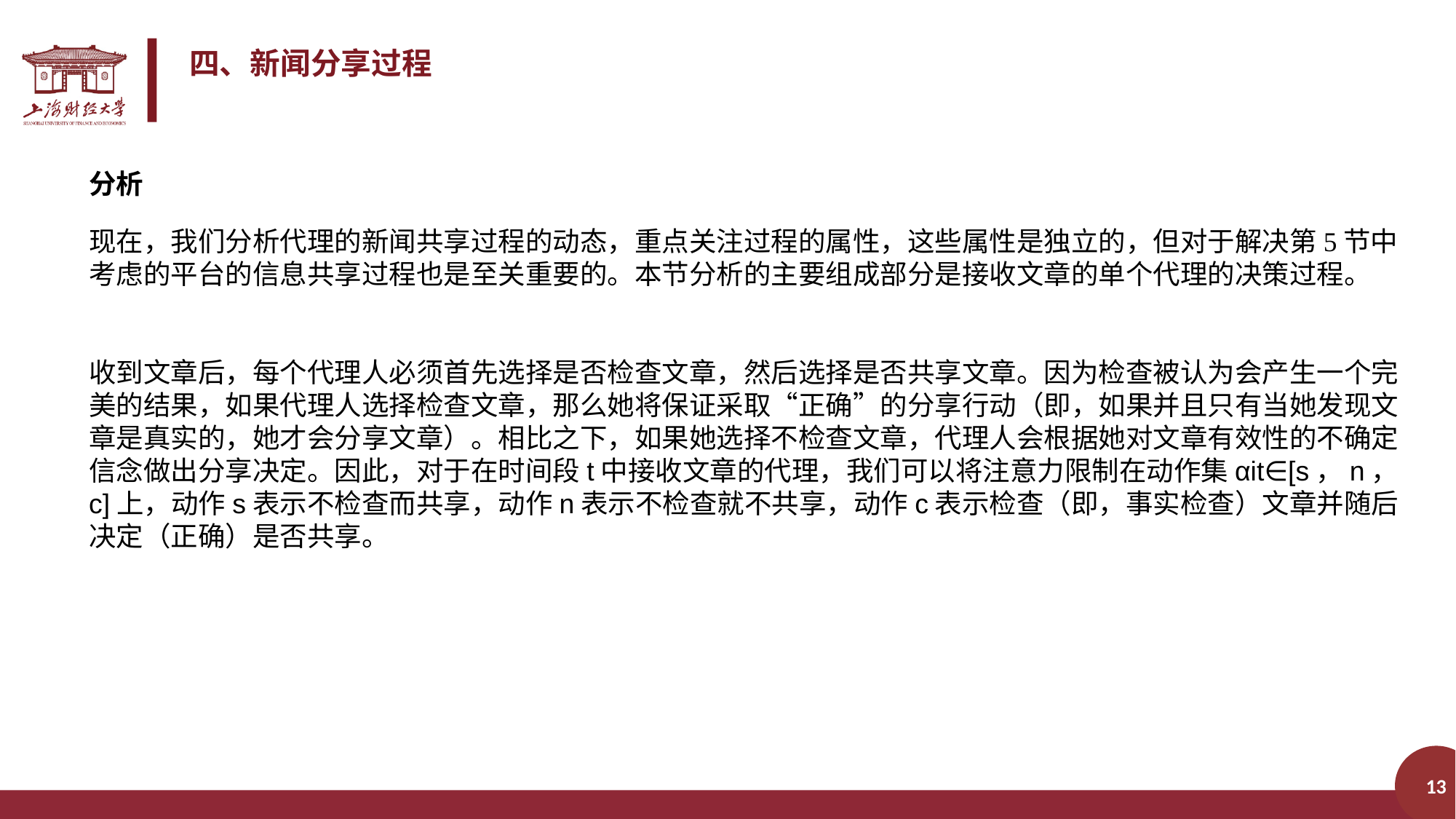

# 四、新闻分享过程
分析
现在，我们分析代理的新闻共享过程的动态，重点关注过程的属性，这些属性是独立的，但对于解决第5节中考虑的平台的信息共享过程也是至关重要的。本节分析的主要组成部分是接收文章的单个代理的决策过程。
收到文章后，每个代理人必须首先选择是否检查文章，然后选择是否共享文章。因为检查被认为会产生一个完美的结果，如果代理人选择检查文章，那么她将保证采取“正确”的分享行动（即，如果并且只有当她发现文章是真实的，她才会分享文章）。相比之下，如果她选择不检查文章，代理人会根据她对文章有效性的不确定信念做出分享决定。因此，对于在时间段t中接收文章的代理，我们可以将注意力限制在动作集αit∈[s，n，c]上，动作s表示不检查而共享，动作n表示不检查就不共享，动作c表示检查（即，事实检查）文章并随后决定（正确）是否共享。